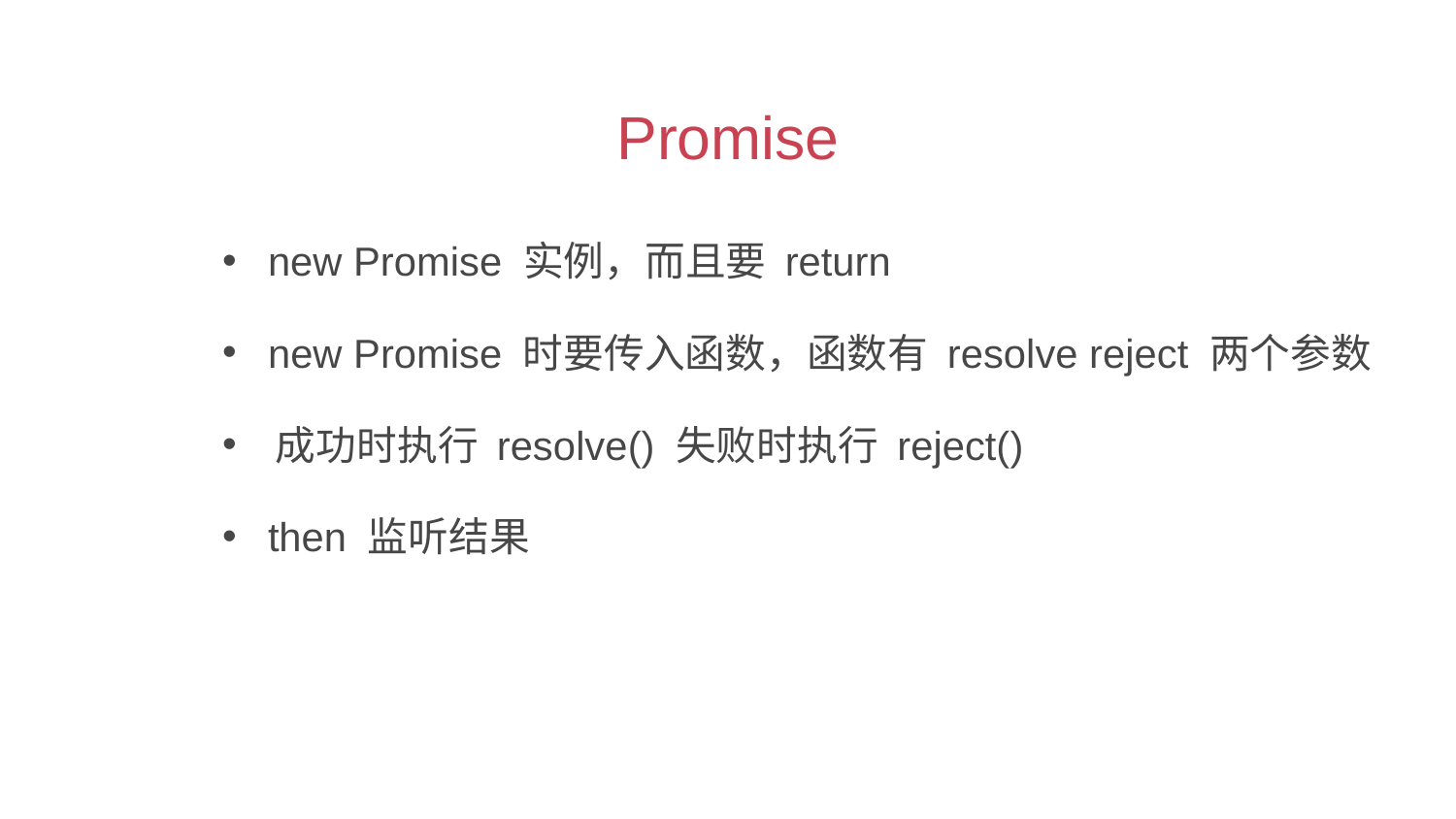

Promise
 new Promise 实例，而且要 return
 new Promise 时要传入函数，函数有 resolve reject 两个参数
 成功时执行 resolve() 失败时执行 reject()
 then 监听结果